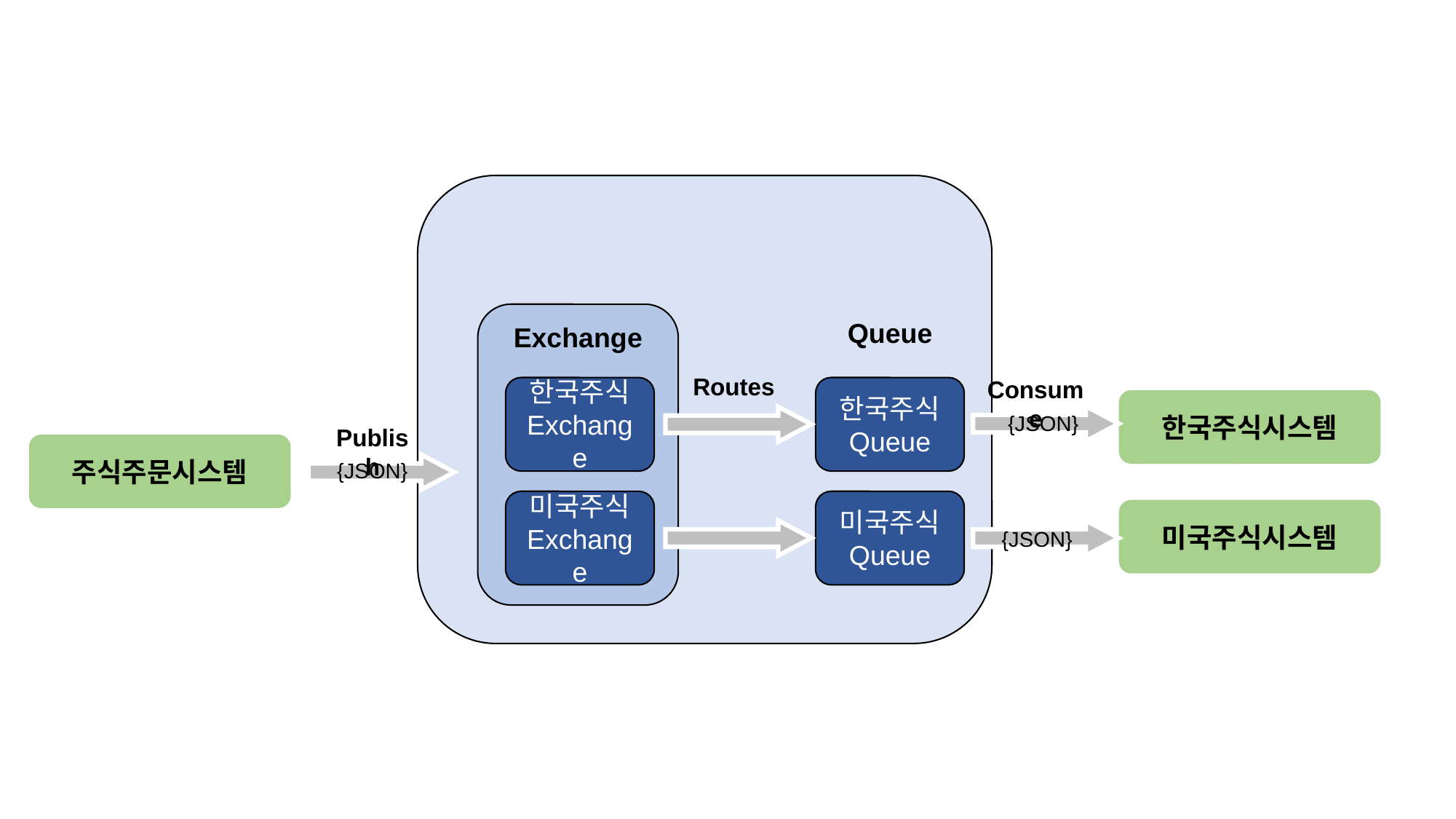

Queue
Exchange
Routes
Consume
한국주식
Queue
한국주식
Exchange
한국주식시스템
{JSON}

Publish
주식주문시스템
{JSON}

미국주식
Exchange
미국주식
Queue
미국주식시스템
{JSON}